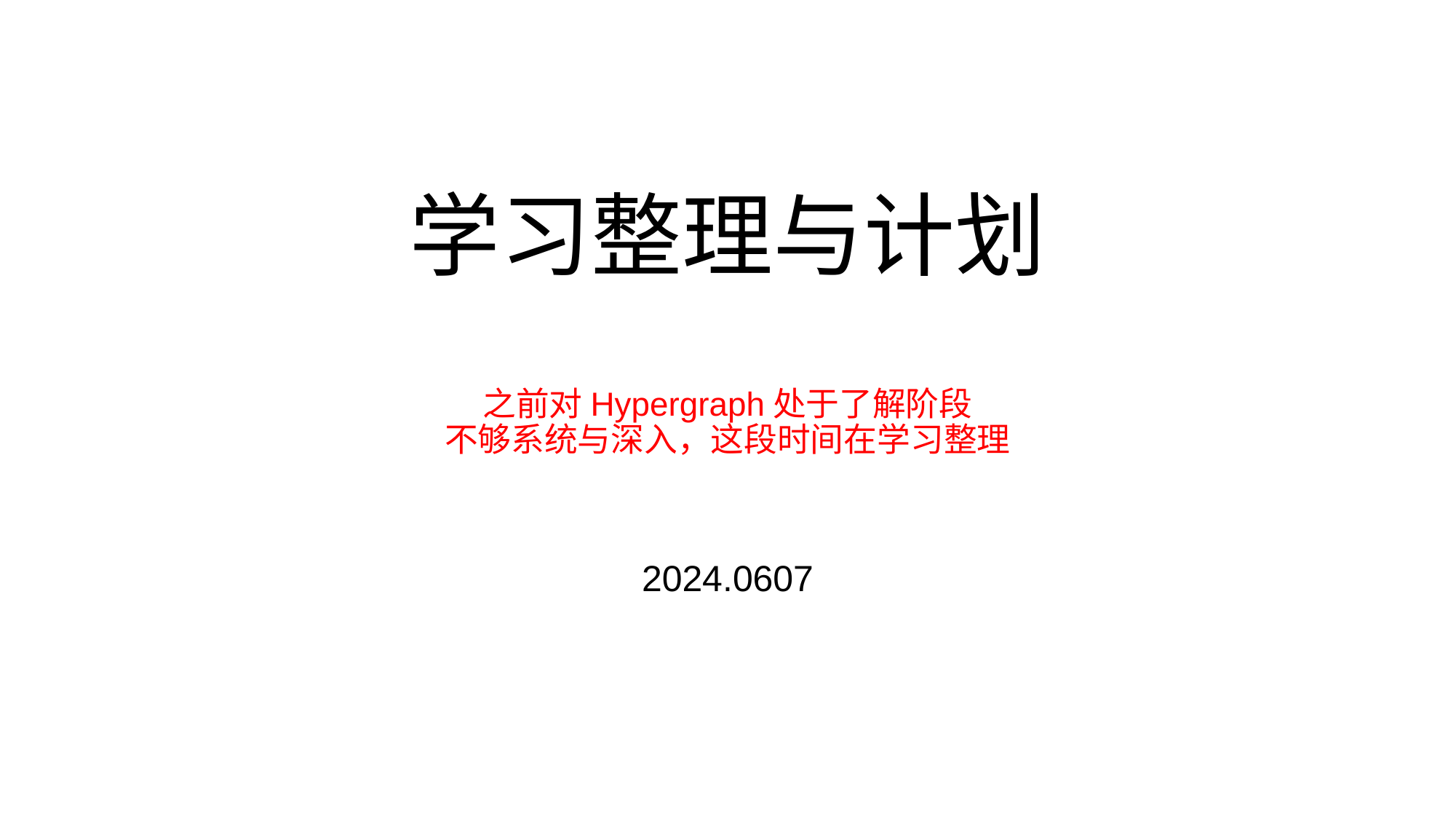

# 学习整理与计划 之前对Hypergraph处于了解阶段 不够系统与深入，这段时间在学习整理
2024.0607